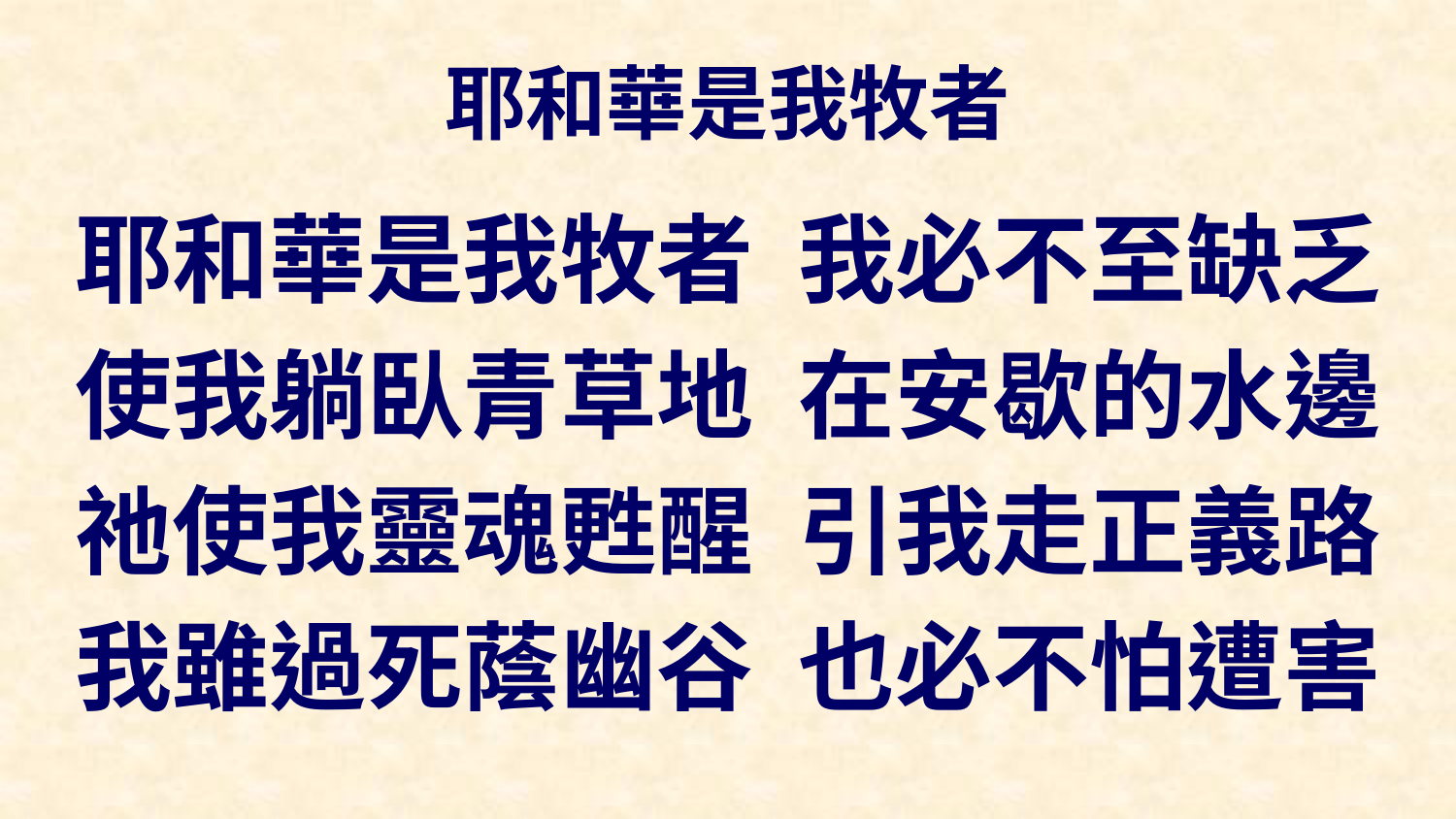

# 耶和華是我牧者
耶和華是我牧者  我必不至缺乏
使我躺臥青草地  在安歇的水邊
祂使我靈魂甦醒  引我走正義路
我雖過死蔭幽谷  也必不怕遭害